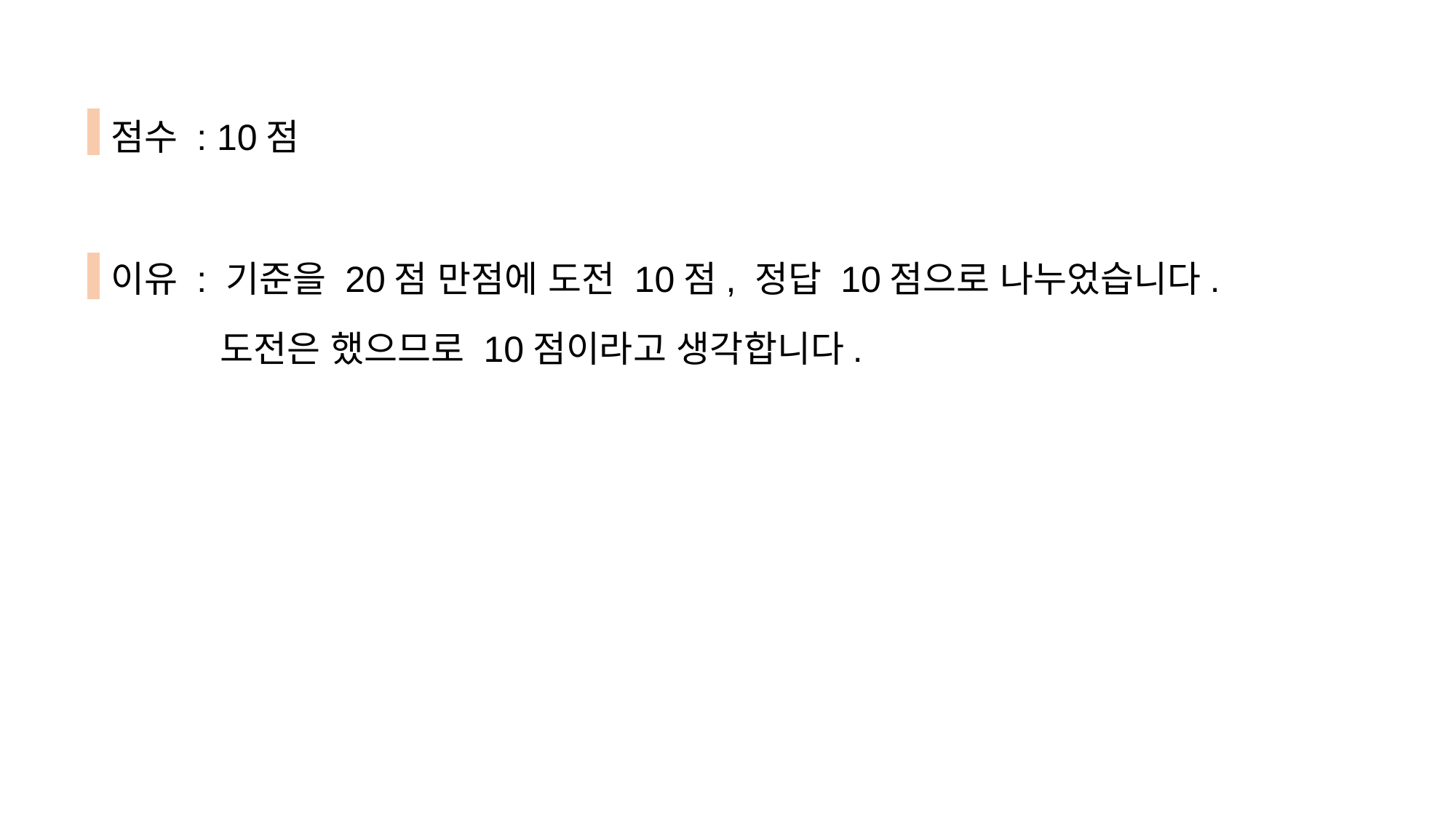

점수 : 10점

이유 : 기준을 20점 만점에 도전 10점, 정답 10점으로 나누었습니다.
	도전은 했으므로 10점이라고 생각합니다.